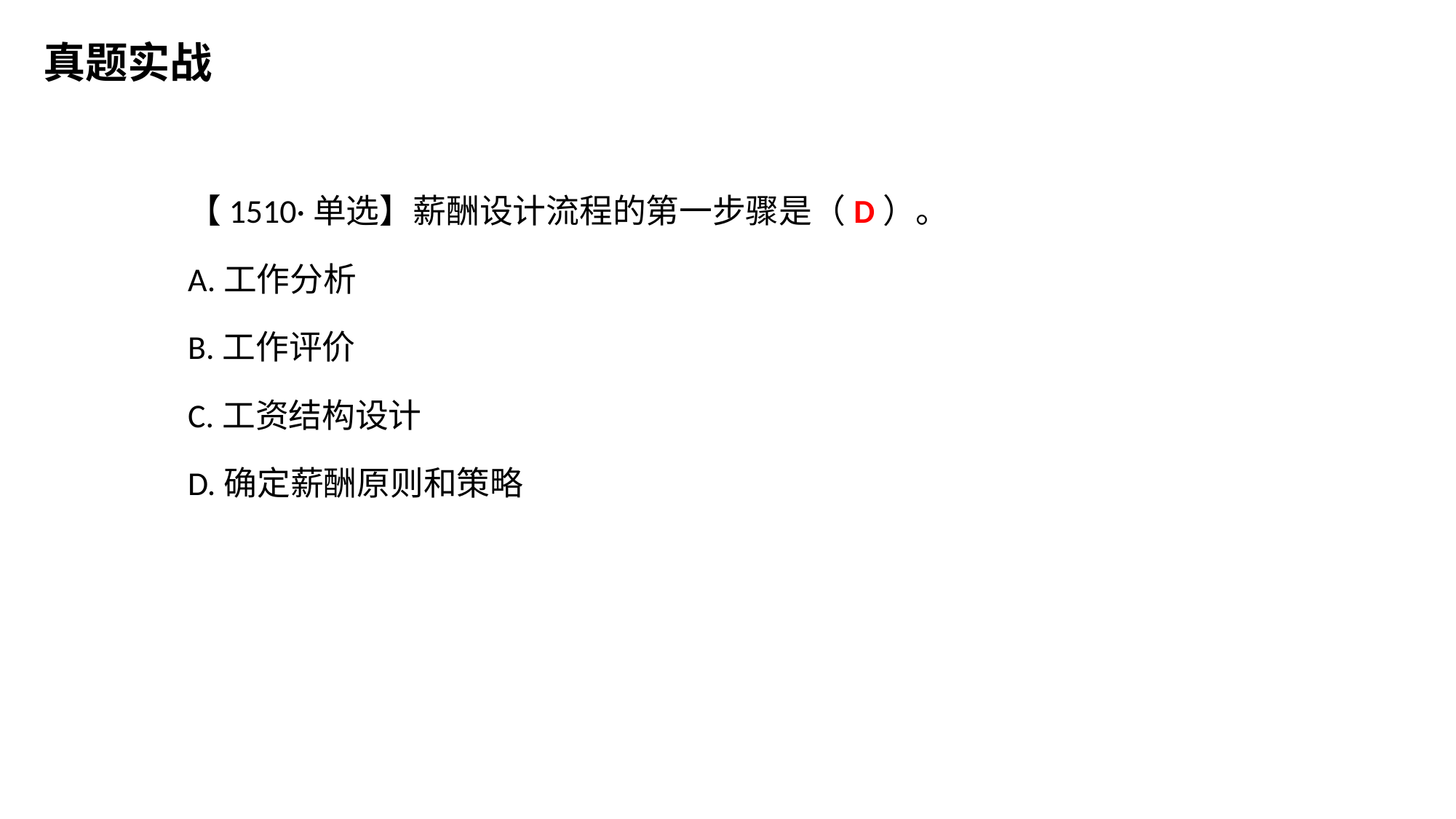

真题实战
【1510·单选】薪酬设计流程的第一步骤是（D）。
A.工作分析
B.工作评价
C.工资结构设计
D.确定薪酬原则和策略